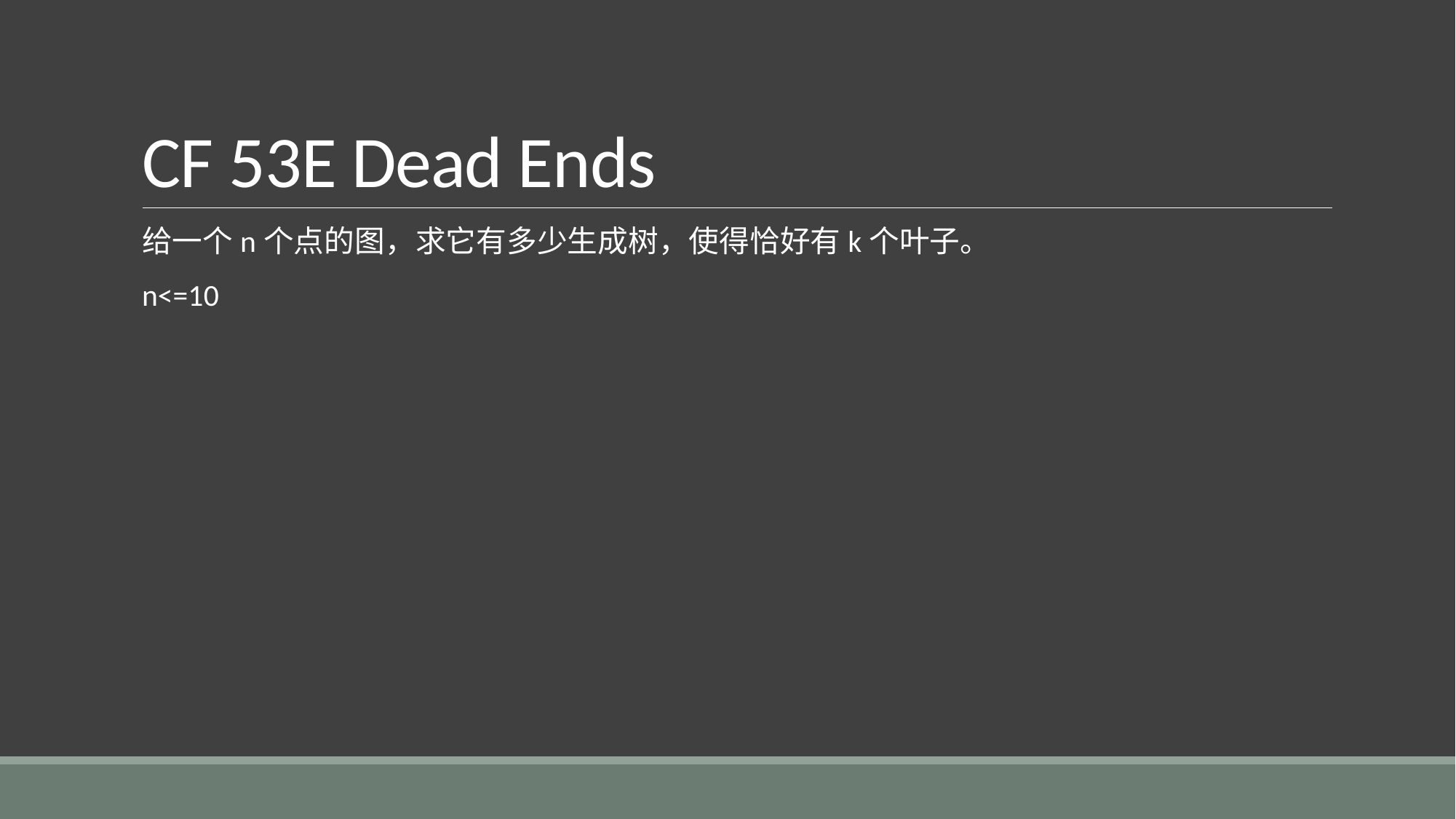

# CF 53E Dead Ends
给一个n个点的图，求它有多少生成树，使得恰好有k个叶子。
n<=10